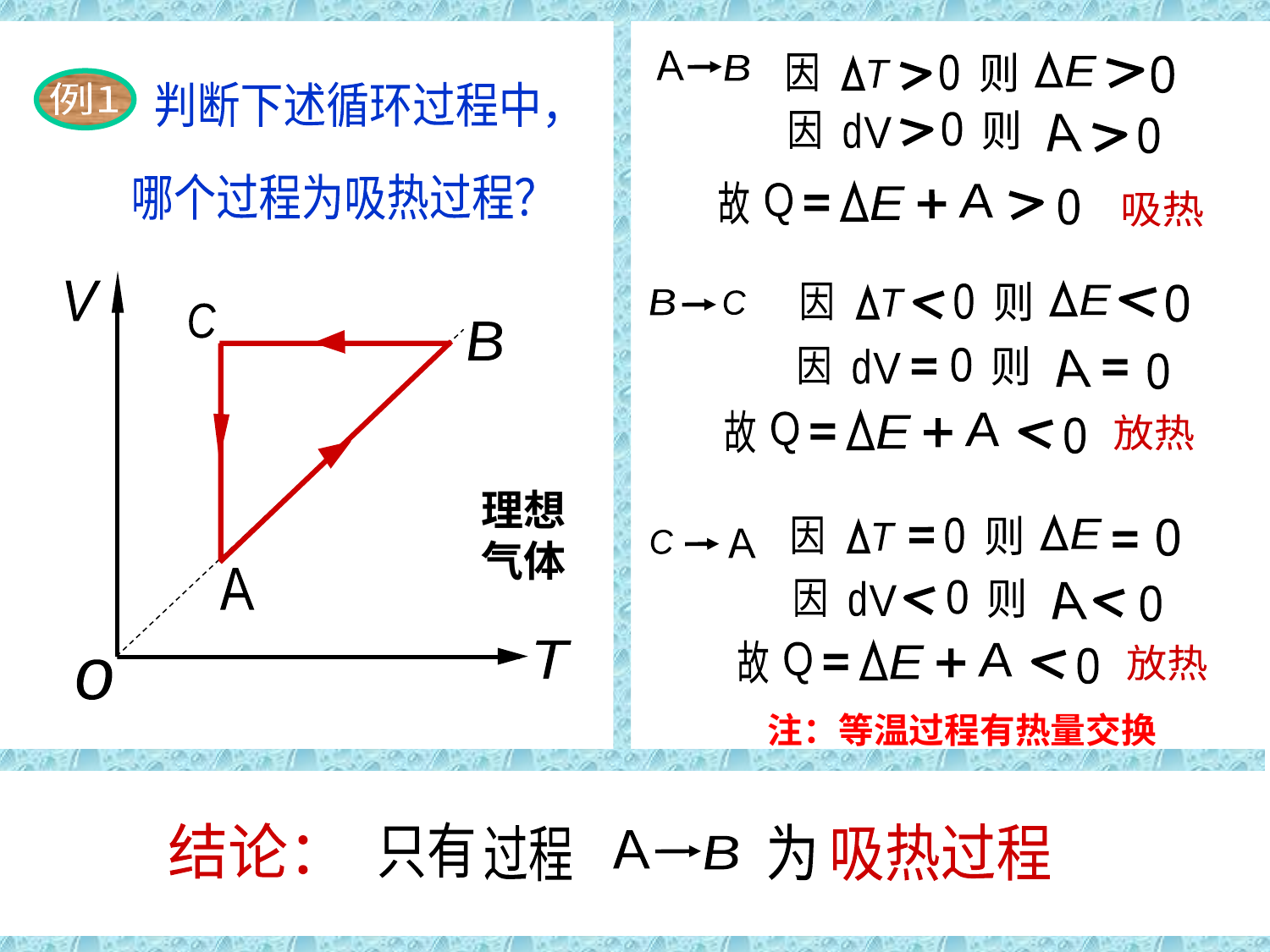

例1
判断下述循环过程中，
哪个过程为吸热过程？

V

C
B

A

T

o
例
A
则
因
0
T

B
0
E

则
因
0
d
V

A
0

故
Q
A

E
0

吸热

则
因
0
0
E

T

B
C

则
因
0
d
V
A
0

故
Q
A
放热

E
0

理想
气体
则
因
0
0
E

T

A
C

则
因
0
d
V
A
0

故
Q
A
放热

E
0

注：等温过程有热量交换

只有
结论：
吸热过程
为
过程
A
B